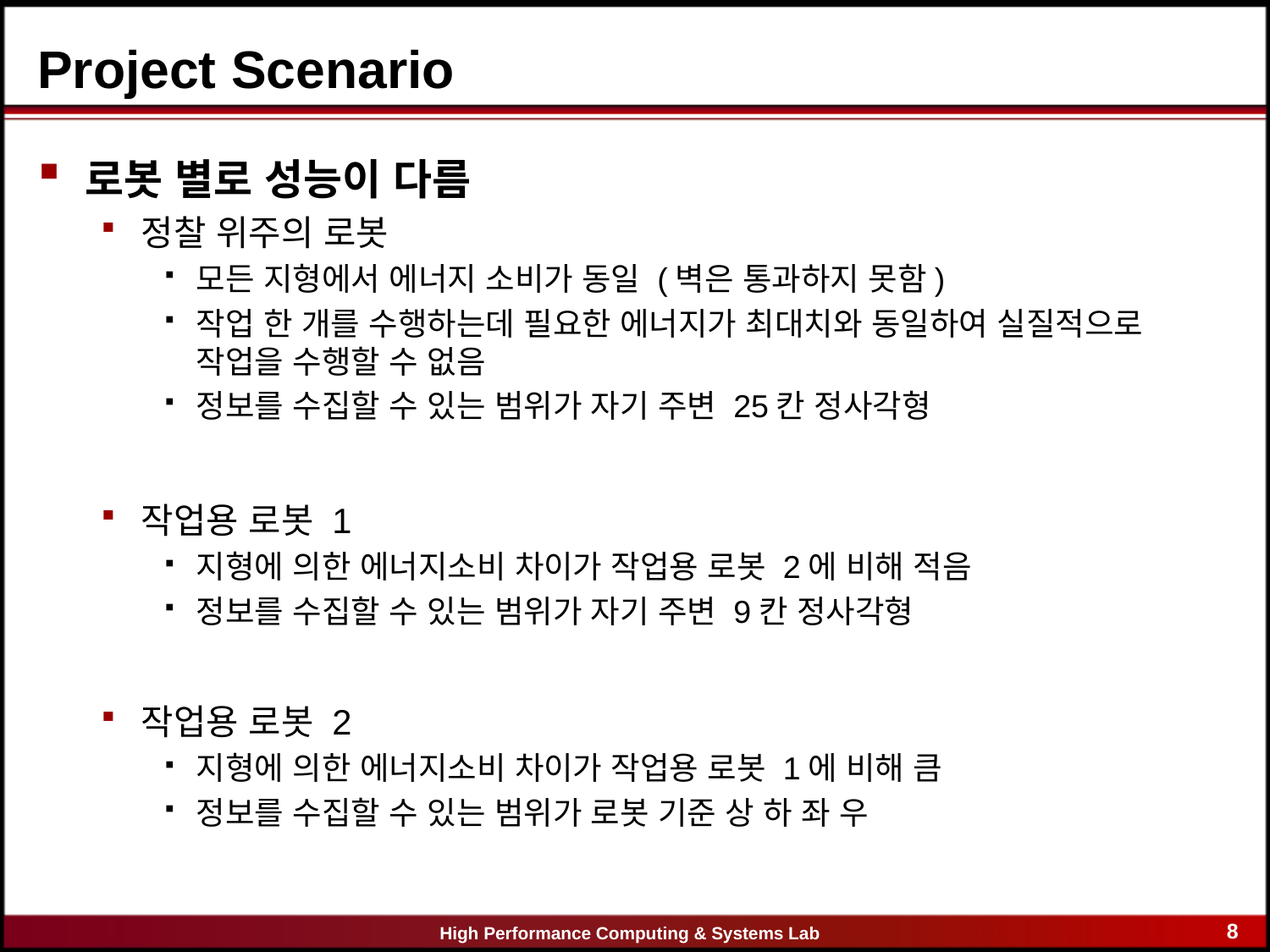

# Project Scenario
로봇 별로 성능이 다름
정찰 위주의 로봇
모든 지형에서 에너지 소비가 동일 (벽은 통과하지 못함)
작업 한 개를 수행하는데 필요한 에너지가 최대치와 동일하여 실질적으로 작업을 수행할 수 없음
정보를 수집할 수 있는 범위가 자기 주변 25칸 정사각형

작업용 로봇 1
지형에 의한 에너지소비 차이가 작업용 로봇 2에 비해 적음
정보를 수집할 수 있는 범위가 자기 주변 9칸 정사각형

작업용 로봇 2
지형에 의한 에너지소비 차이가 작업용 로봇 1에 비해 큼
정보를 수집할 수 있는 범위가 로봇 기준 상 하 좌 우

8